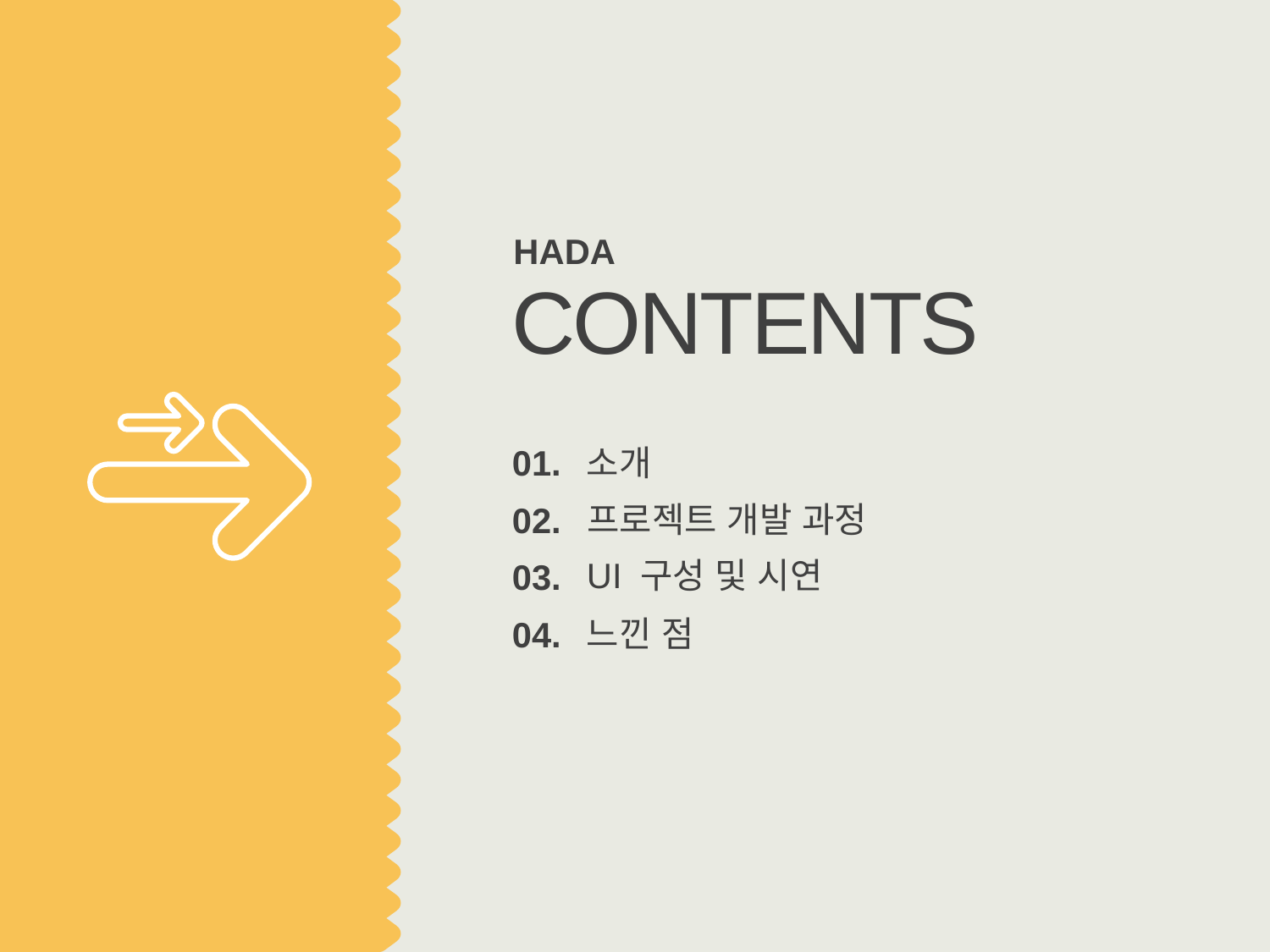

HADA
CONTENTS

01.
소개
프로젝트 개발 과정
02.
UI 구성 및 시연
04.
03.
느낀 점